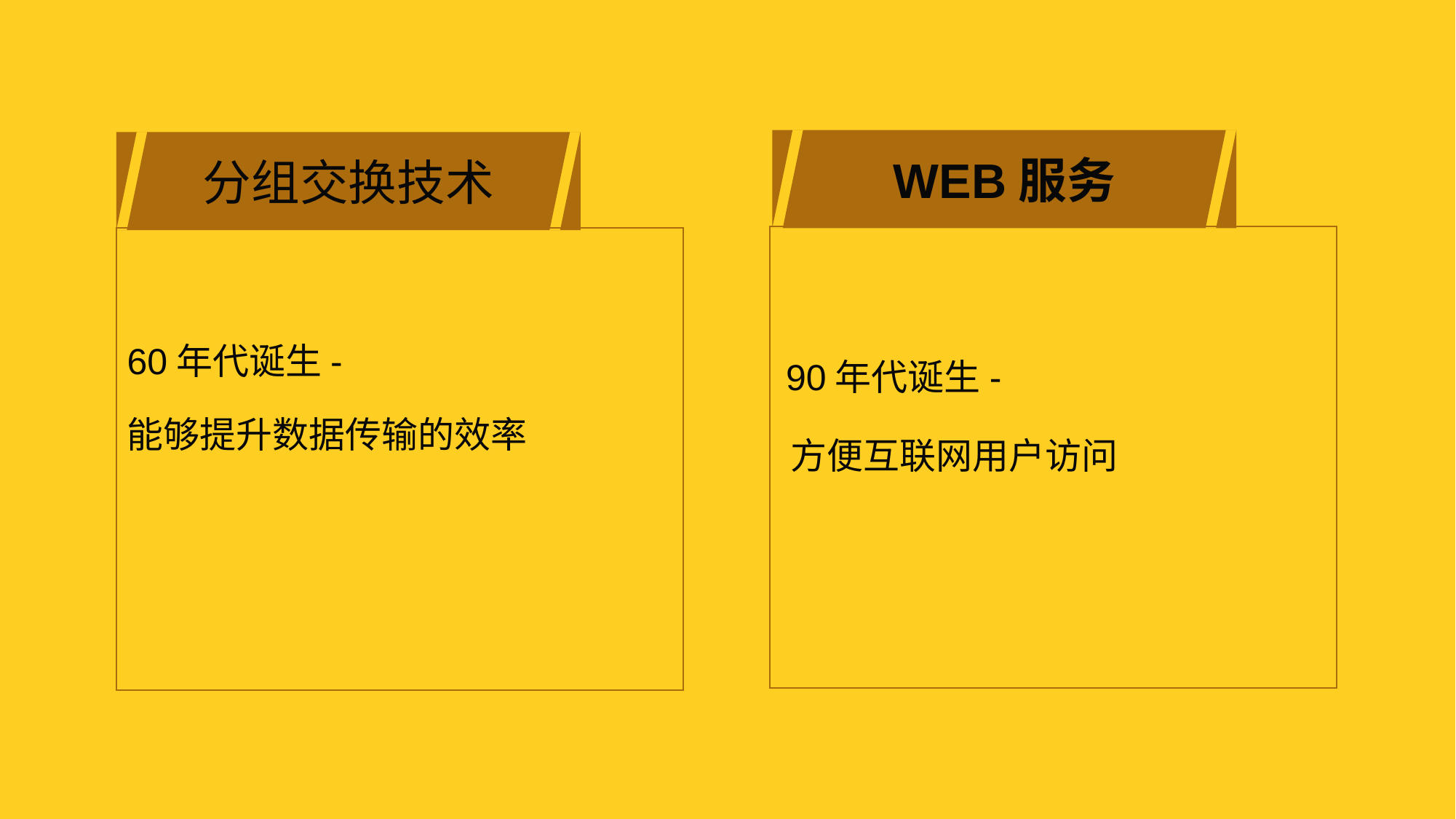

WEB服务
分组交换技术

60年代诞生-
能够提升数据传输的效率

90年代诞生-
方便互联网用户访问